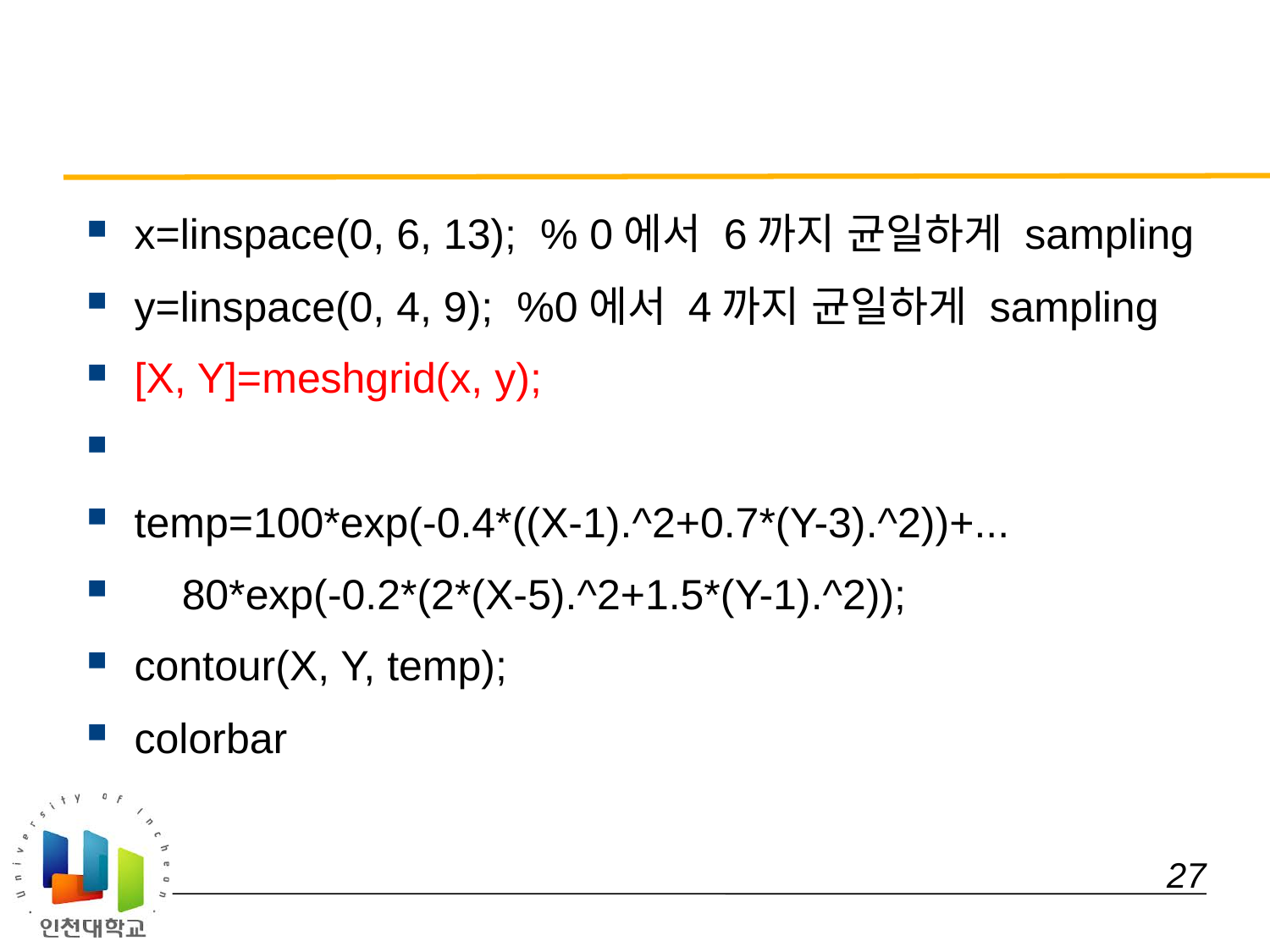

#
x=linspace(0, 6, 13);  % 0에서 6까지 균일하게 sampling
y=linspace(0, 4, 9);  %0에서 4까지 균일하게 sampling
[X, Y]=meshgrid(x, y);

temp=100*exp(-0.4*((X-1).^2+0.7*(Y-3).^2))+...
    80*exp(-0.2*(2*(X-5).^2+1.5*(Y-1).^2));
contour(X, Y, temp);
colorbar

 27